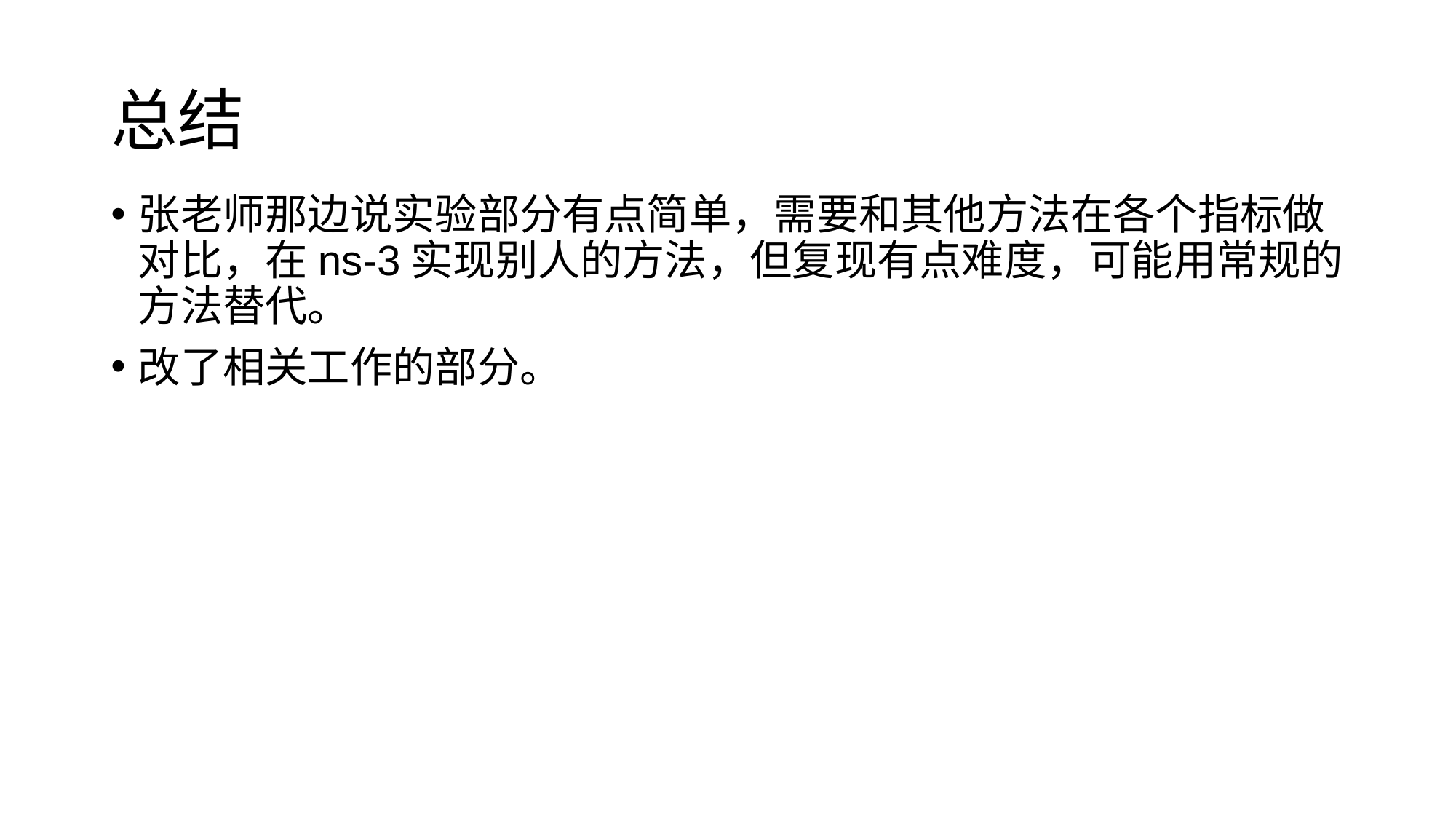

# 总结
张老师那边说实验部分有点简单，需要和其他方法在各个指标做对比，在ns-3实现别人的方法，但复现有点难度，可能用常规的方法替代。
改了相关工作的部分。